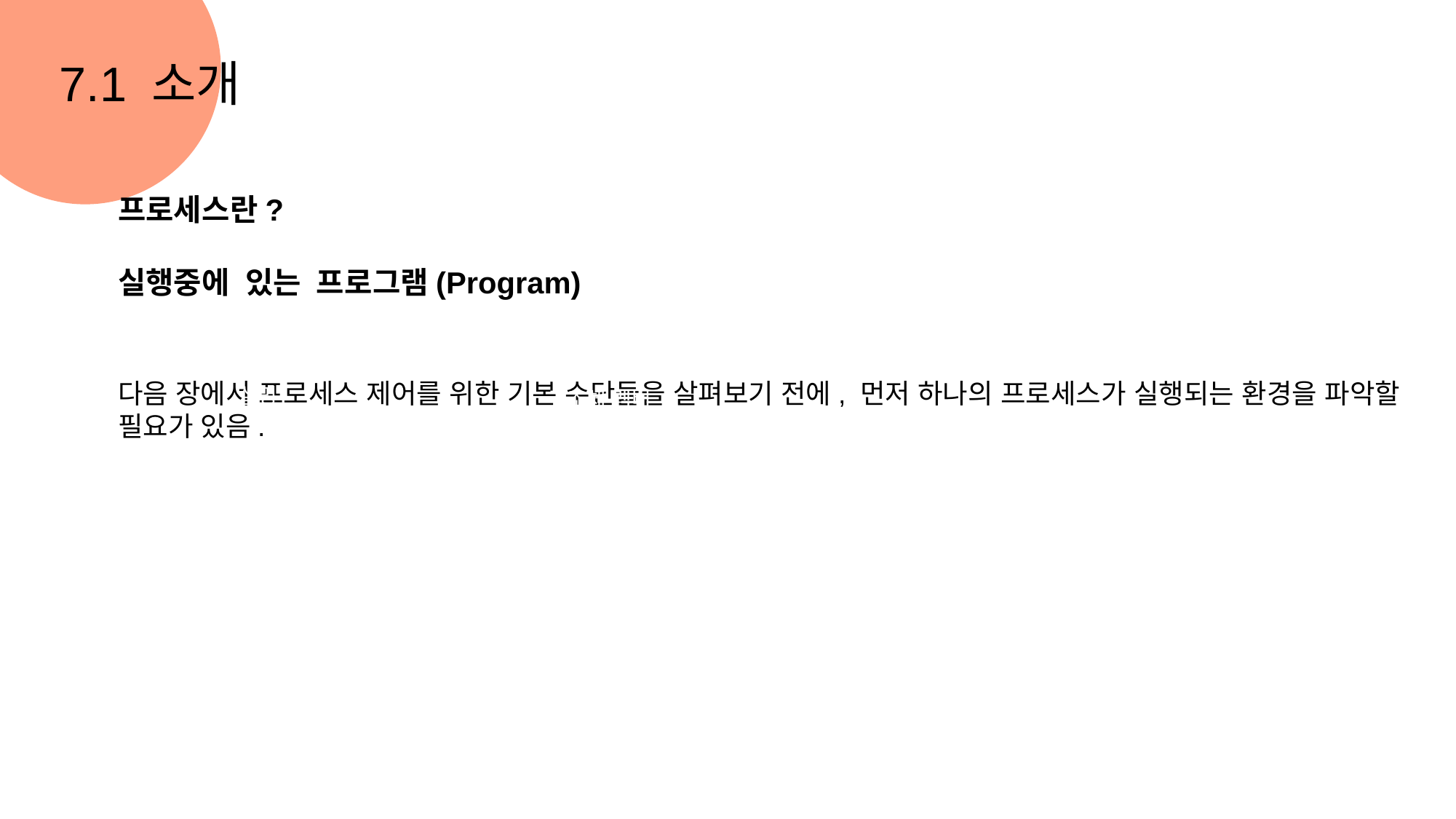

7.1 소개
프로세스란?

실행중에 있는 프로그램(Program)
다음 장에서 프로세스 제어를 위한 기본 수단들을 살펴보기 전에, 먼저 하나의 프로세스가 실행되는 환경을 파악할 필요가 있음.
설명
구조체 멤버